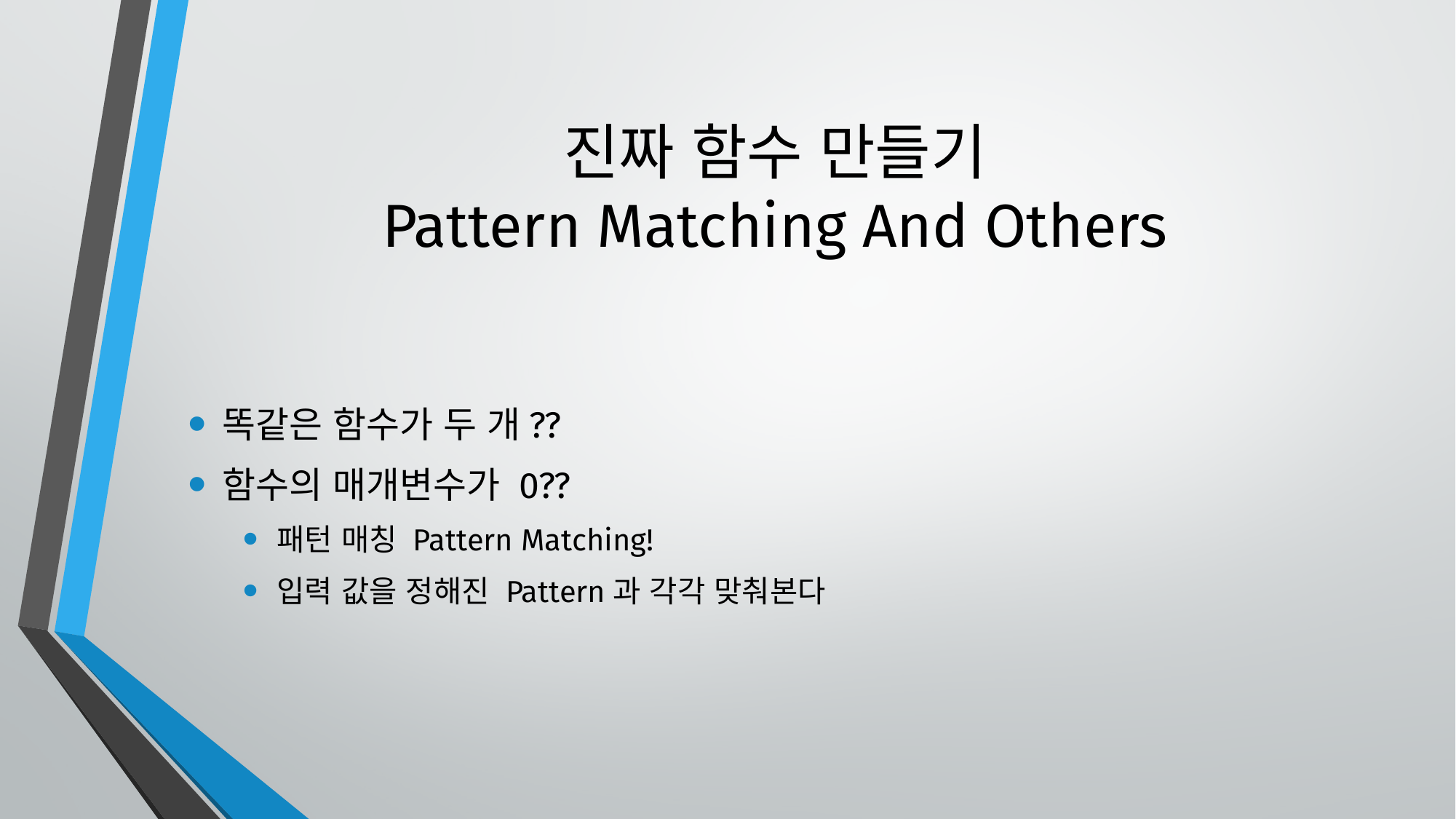

# 진짜 함수 만들기 Pattern Matching And Others
똑같은 함수가 두 개??
함수의 매개변수가 0??
패턴 매칭 Pattern Matching!
입력 값을 정해진 Pattern과 각각 맞춰본다